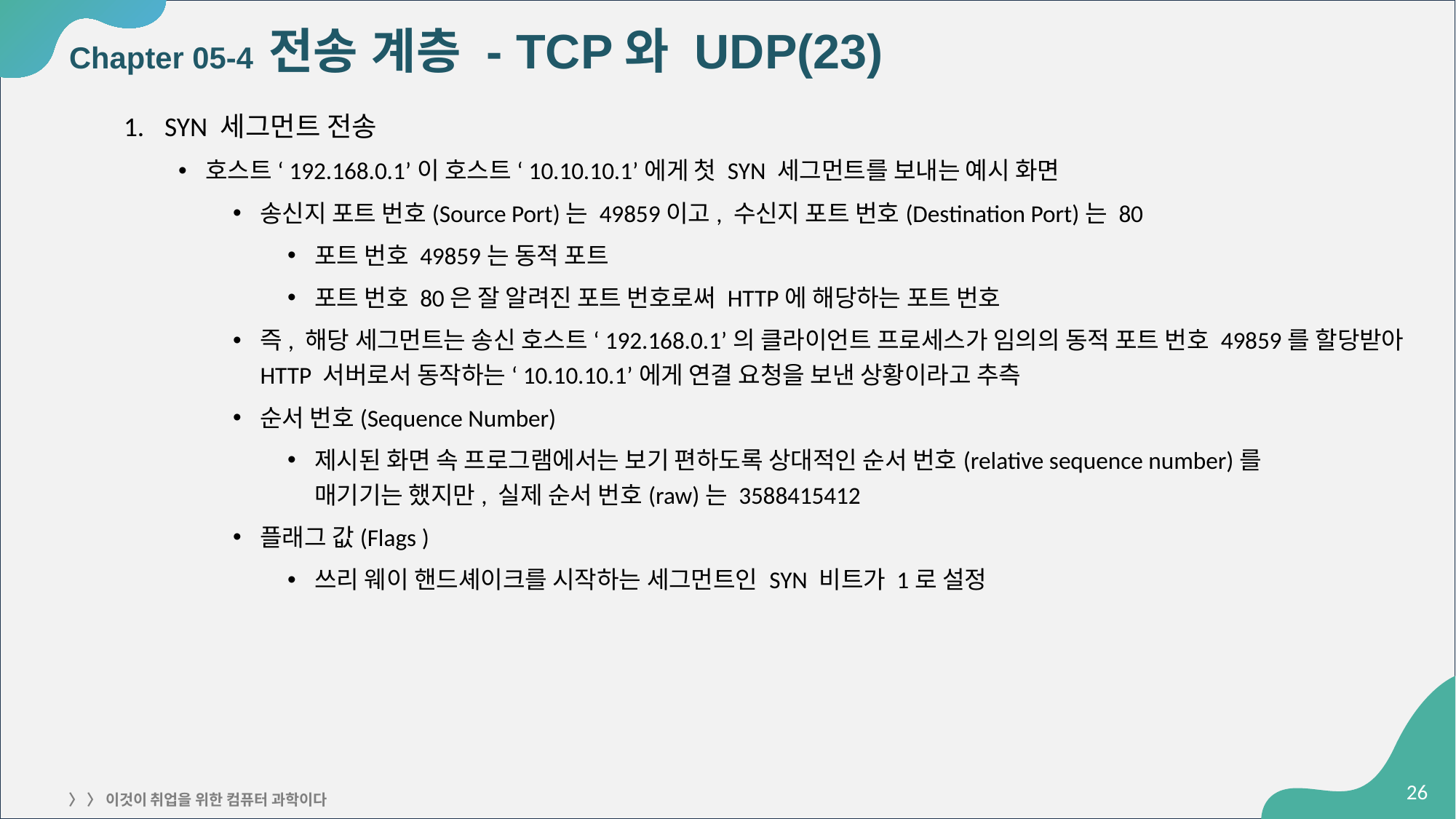

# Chapter 05-4 전송 계층 - TCP와 UDP(23)
SYN 세그먼트 전송
호스트 ‘192.168.0.1’이 호스트 ‘10.10.10.1’에게 첫 SYN 세그먼트를 보내는 예시 화면
송신지 포트 번호(Source Port)는 49859이고, 수신지 포트 번호(Destination Port)는 80
포트 번호 49859는 동적 포트
포트 번호 80은 잘 알려진 포트 번호로써 HTTP에 해당하는 포트 번호
즉, 해당 세그먼트는 송신 호스트 ‘192.168.0.1’의 클라이언트 프로세스가 임의의 동적 포트 번호 49859를 할당받아 HTTP 서버로서 동작하는 ‘10.10.10.1’에게 연결 요청을 보낸 상황이라고 추측
순서 번호(Sequence Number)
제시된 화면 속 프로그램에서는 보기 편하도록 상대적인 순서 번호(relative sequence number)를
매기기는 했지만, 실제 순서 번호(raw)는 3588415412
플래그 값(Flags )
쓰리 웨이 핸드셰이크를 시작하는 세그먼트인 SYN 비트가 1로 설정
26
〉 〉 이것이 취업을 위한 컴퓨터 과학이다